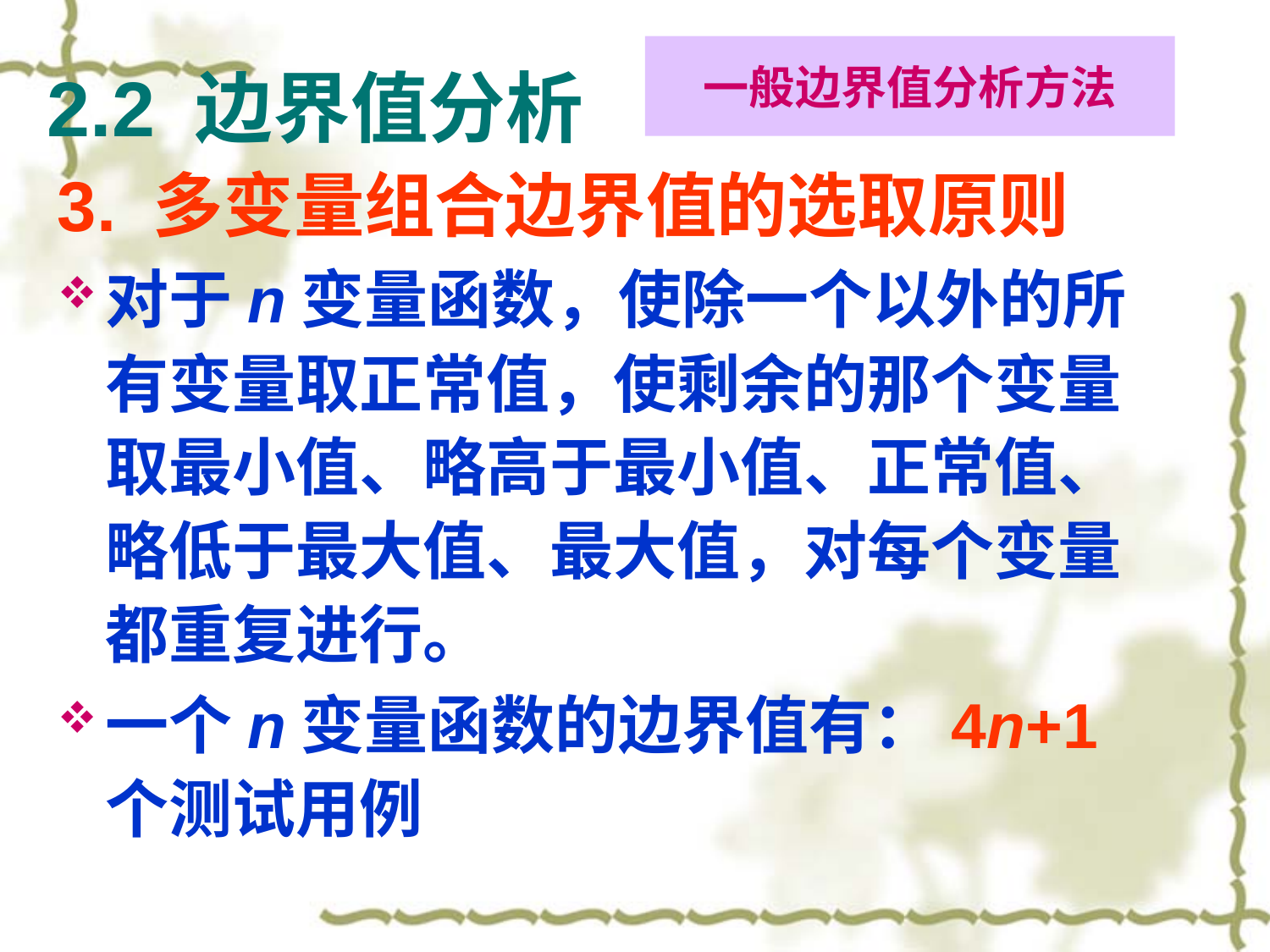

# 2.2 边界值分析
一般边界值分析方法
3. 多变量组合边界值的选取原则
对于n变量函数，使除一个以外的所有变量取正常值，使剩余的那个变量取最小值、略高于最小值、正常值、略低于最大值、最大值，对每个变量都重复进行。
一个n变量函数的边界值有：4n+1个测试用例